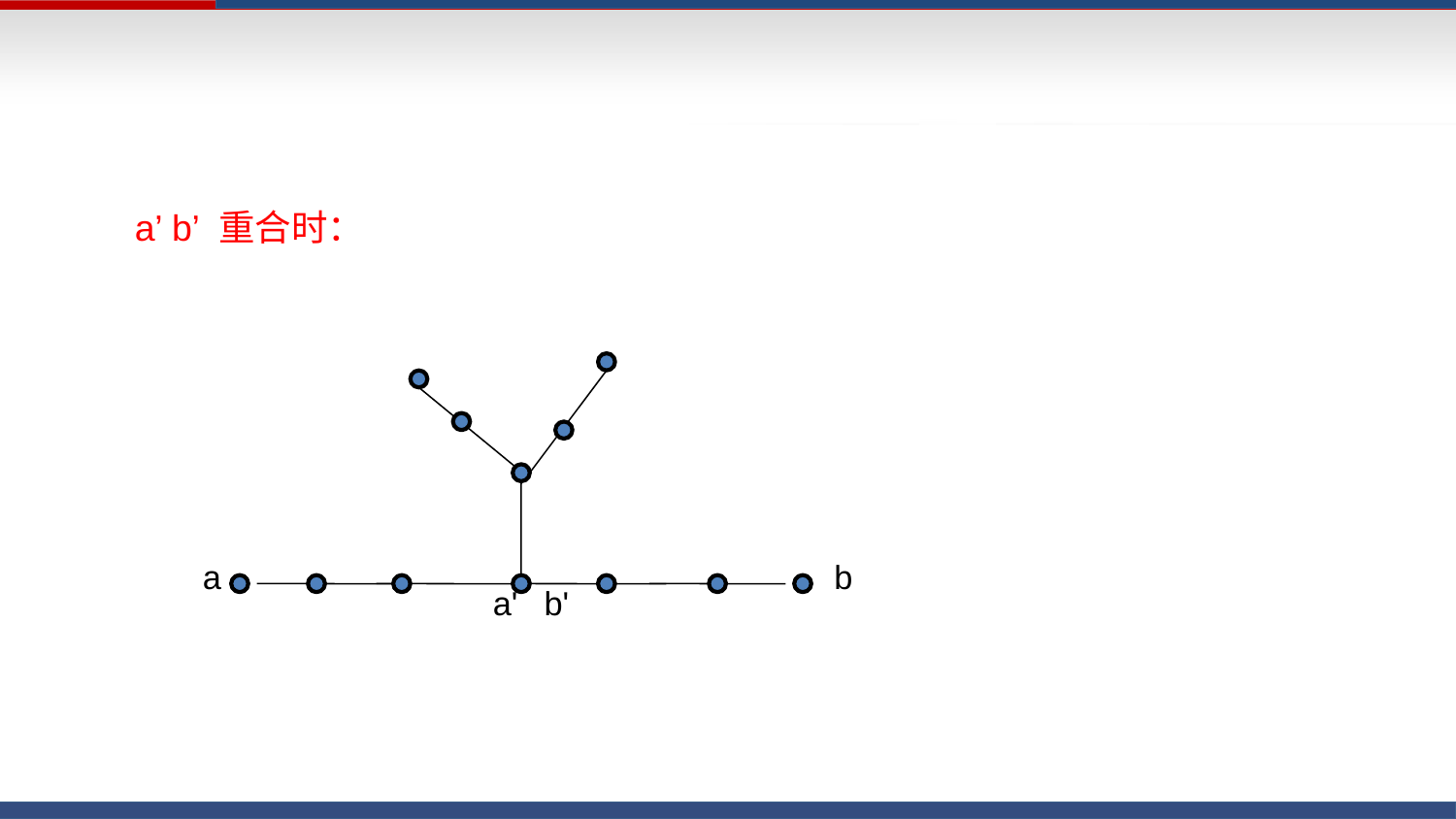

a’ b’ 重合时：

a
b

a'

b'